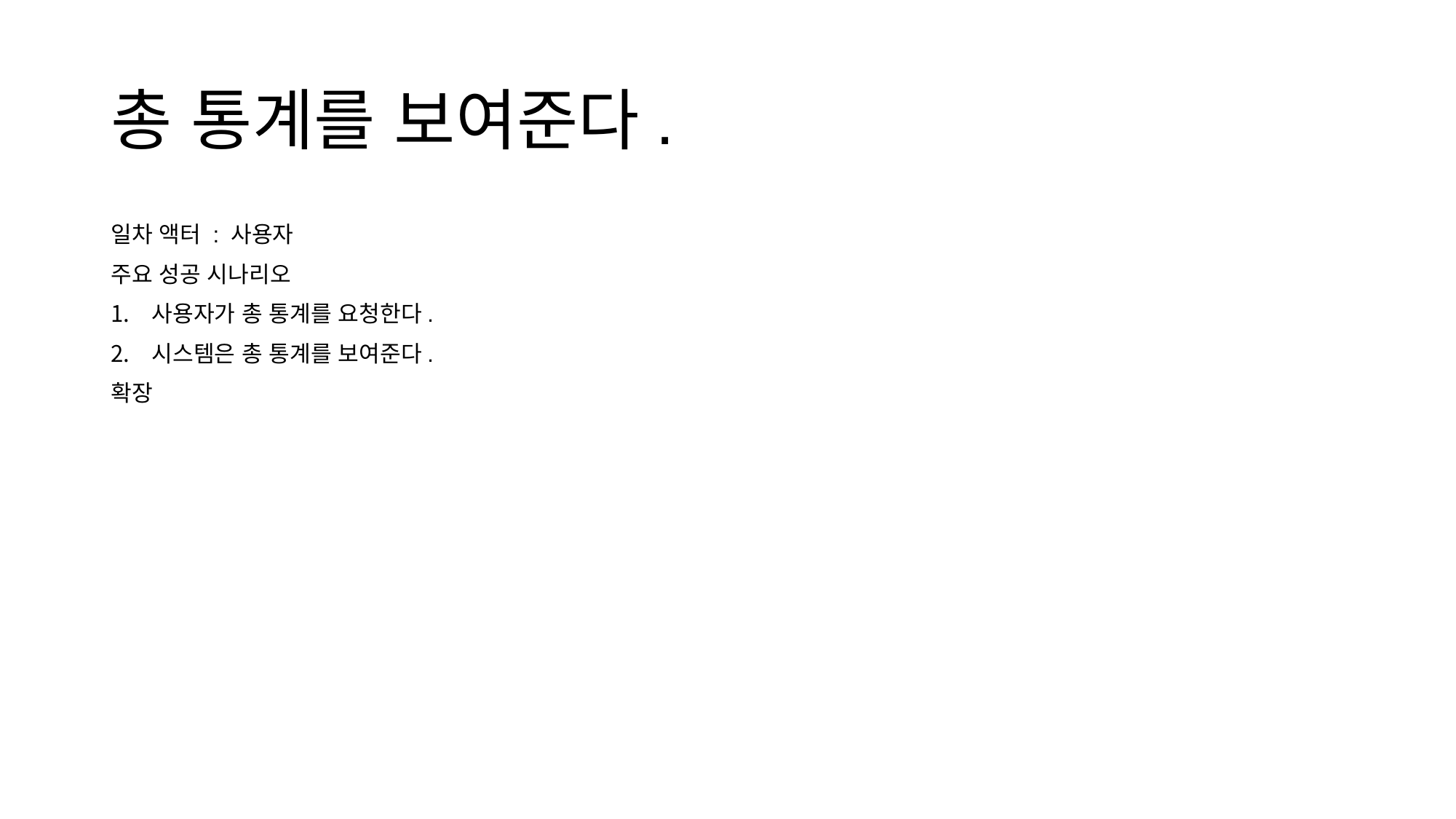

# 총 통계를 보여준다.
일차 액터 : 사용자
주요 성공 시나리오
사용자가 총 통계를 요청한다.
시스템은 총 통계를 보여준다.
확장